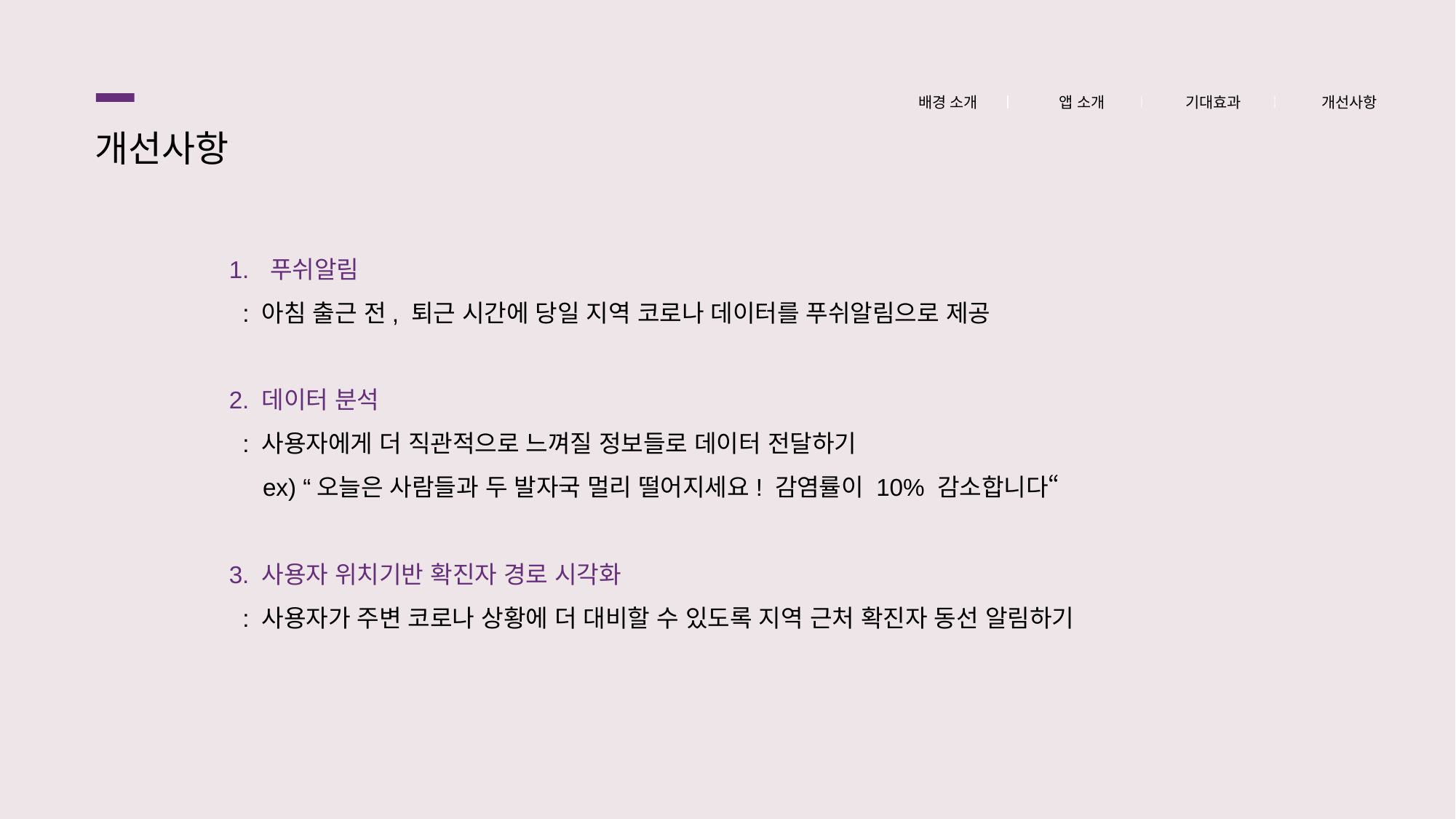

앱 소개
기대효과
개선사항
배경 소개

개선사항
푸쉬알림
  : 아침 출근 전, 퇴근 시간에 당일 지역 코로나 데이터를 푸쉬알림으로 제공

2. 데이터 분석
  : 사용자에게 더 직관적으로 느껴질 정보들로 데이터 전달하기
     ex) “오늘은 사람들과 두 발자국 멀리 떨어지세요! 감염률이 10% 감소합니다“

3. 사용자 위치기반 확진자 경로 시각화
  : 사용자가 주변 코로나 상황에 더 대비할 수 있도록 지역 근처 확진자 동선 알림하기